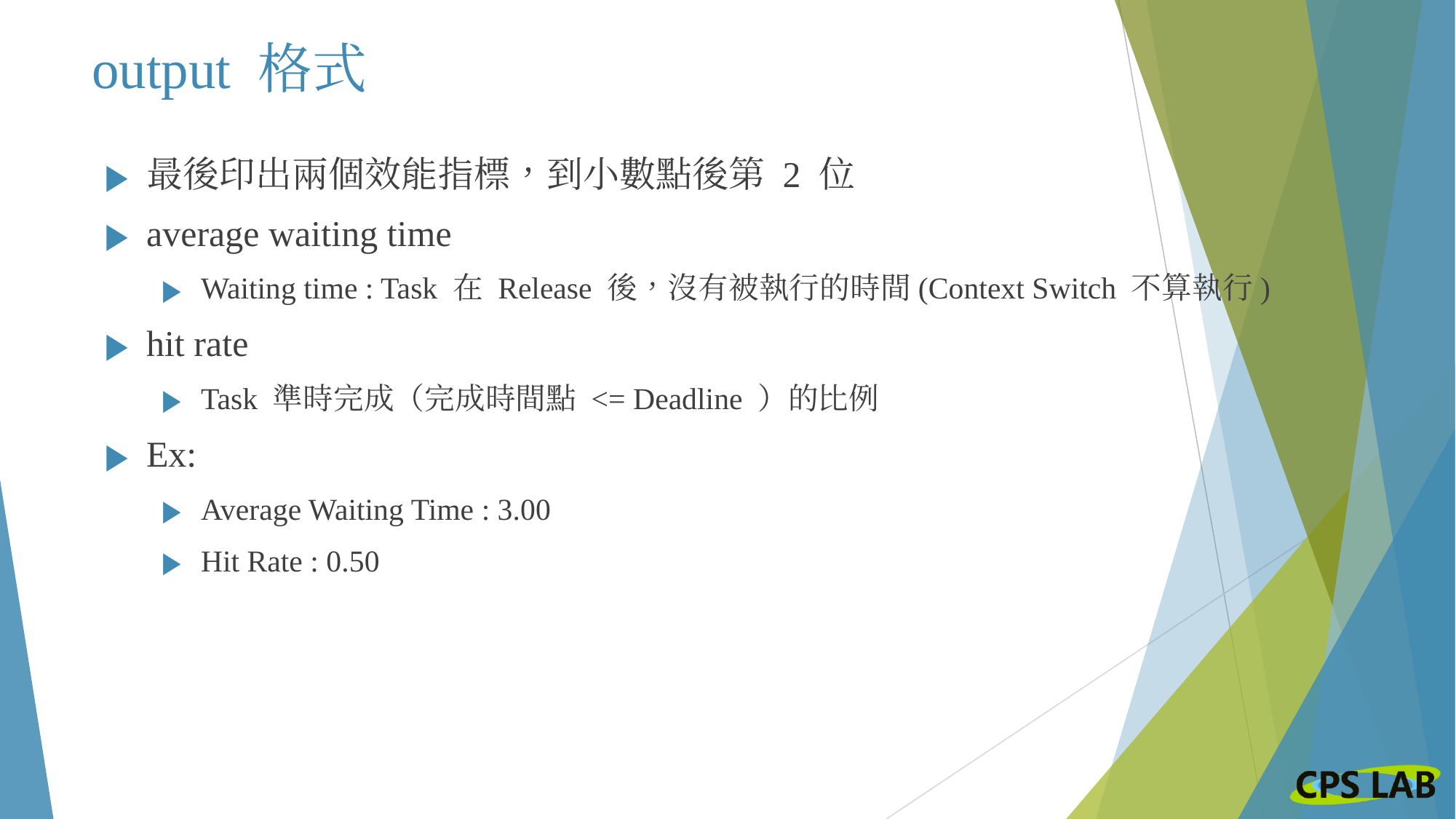

# output 格式
最後印出兩個效能指標，到小數點後第 2 位
average waiting time
Waiting time : Task 在 Release 後，沒有被執行的時間(Context Switch 不算執行)
hit rate
Task 準時完成（完成時間點 <= Deadline ）的比例
Ex:
Average Waiting Time : 3.00
Hit Rate : 0.50